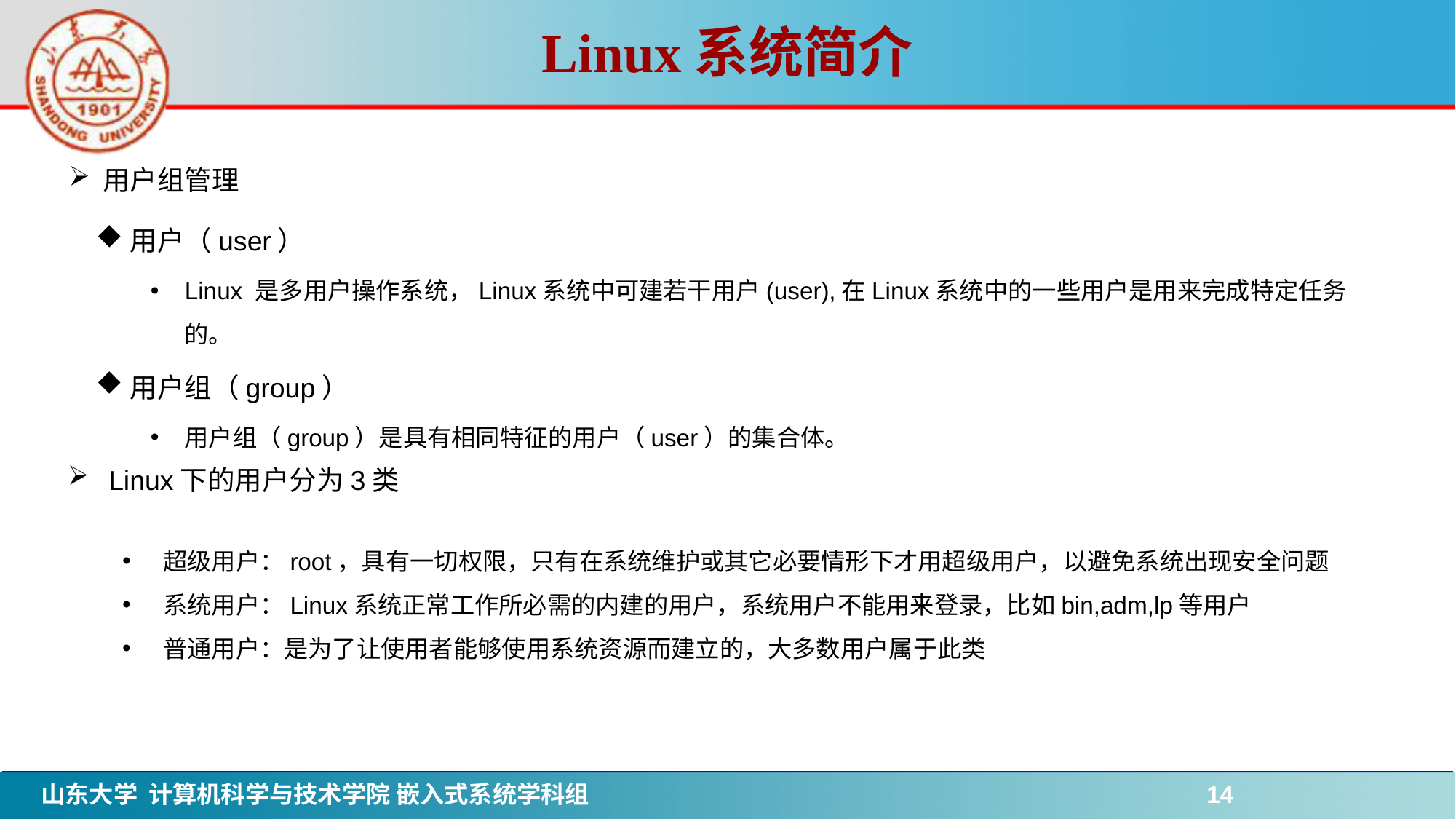

# Linux系统简介
用户组管理
用户（user）
Linux 是多用户操作系统，Linux系统中可建若干用户(user),在Linux系统中的一些用户是用来完成特定任务的。
用户组（group）
用户组（group）是具有相同特征的用户（user）的集合体。
Linux下的用户分为3类

超级用户：root，具有一切权限，只有在系统维护或其它必要情形下才用超级用户，以避免系统出现安全问题
系统用户：Linux系统正常工作所必需的内建的用户，系统用户不能用来登录，比如bin,adm,lp等用户
普通用户：是为了让使用者能够使用系统资源而建立的，大多数用户属于此类